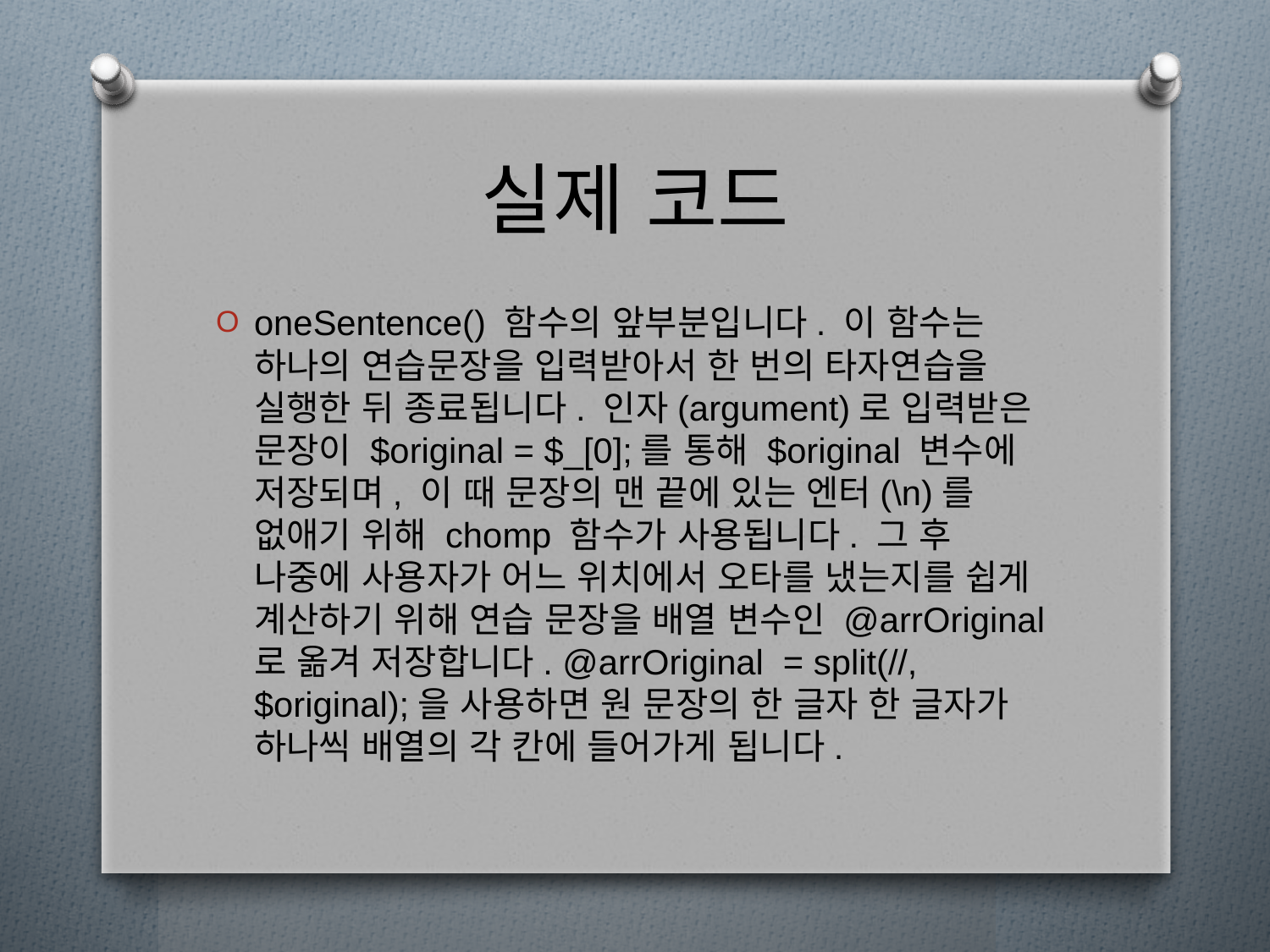

# 실제 코드
oneSentence() 함수의 앞부분입니다. 이 함수는 하나의 연습문장을 입력받아서 한 번의 타자연습을 실행한 뒤 종료됩니다. 인자(argument)로 입력받은 문장이 $original = $_[0];를 통해 $original 변수에 저장되며, 이 때 문장의 맨 끝에 있는 엔터(\n)를 없애기 위해 chomp 함수가 사용됩니다. 그 후 나중에 사용자가 어느 위치에서 오타를 냈는지를 쉽게 계산하기 위해 연습 문장을 배열 변수인 @arrOriginal로 옮겨 저장합니다. @arrOriginal  = split(//, $original);을 사용하면 원 문장의 한 글자 한 글자가 하나씩 배열의 각 칸에 들어가게 됩니다.